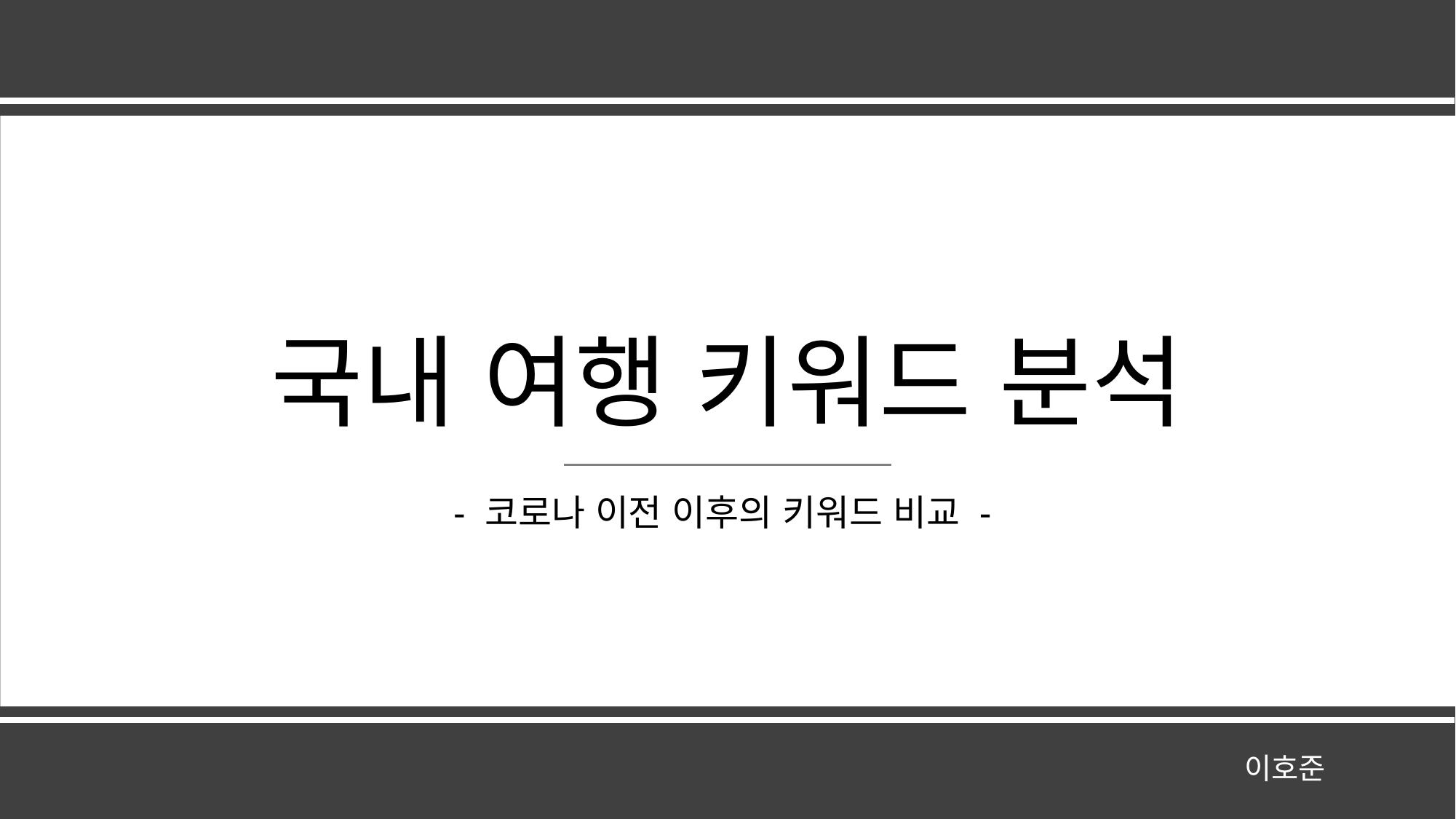

# 국내 여행 키워드 분석
- 코로나 이전 이후의 키워드 비교 -
이호준